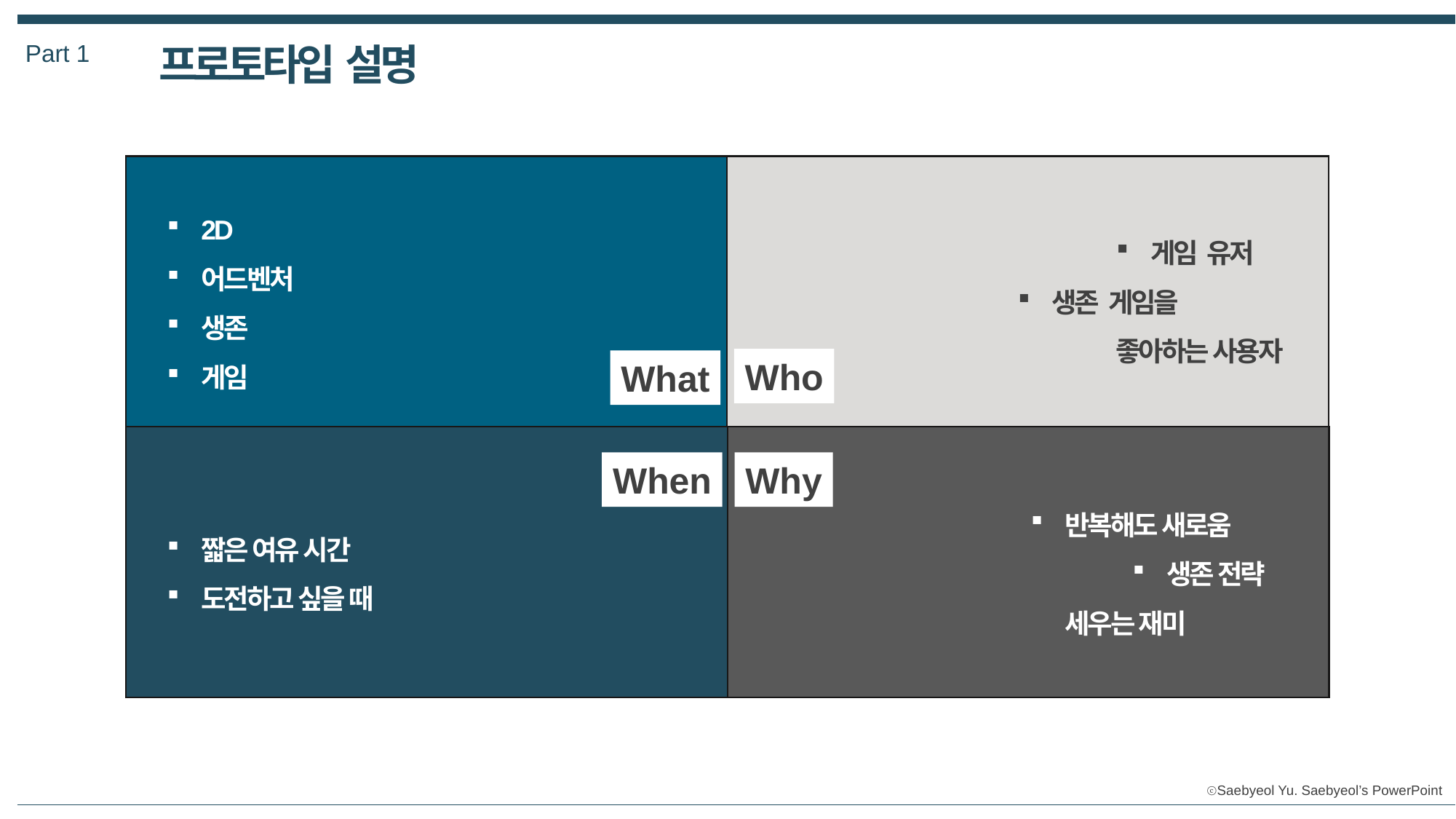

Part 1
프로토타입  설명

2D
어드벤처
생존
게임
게임  유저
생존  게임을
좋아하는 사용자
Who
What

Why
When
반복해도 새로움
생존 전략
세우는 재미
짧은 여유 시간
도전하고 싶을 때